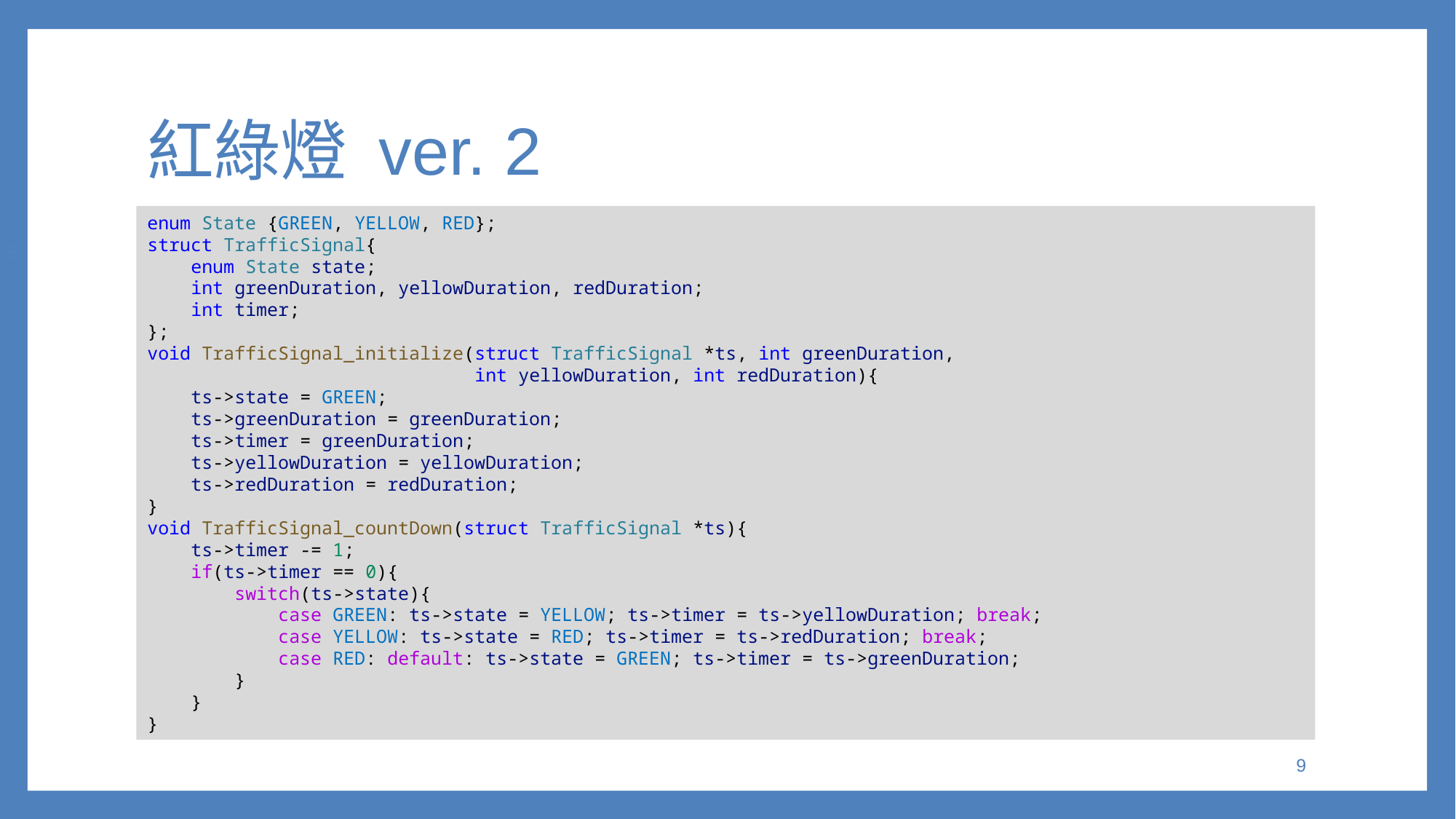

# 紅綠燈 ver. 2
enum State {GREEN, YELLOW, RED};
struct TrafficSignal{
    enum State state;
    int greenDuration, yellowDuration, redDuration;
    int timer;
};
void TrafficSignal_initialize(struct TrafficSignal *ts, int greenDuration,
                              int yellowDuration, int redDuration){
    ts->state = GREEN;
    ts->greenDuration = greenDuration;
    ts->timer = greenDuration;
    ts->yellowDuration = yellowDuration;
    ts->redDuration = redDuration;
}
void TrafficSignal_countDown(struct TrafficSignal *ts){
    ts->timer -= 1;
    if(ts->timer == 0){
        switch(ts->state){
            case GREEN: ts->state = YELLOW; ts->timer = ts->yellowDuration; break;
            case YELLOW: ts->state = RED; ts->timer = ts->redDuration; break;
            case RED: default: ts->state = GREEN; ts->timer = ts->greenDuration;
        }
    }
}
up
9